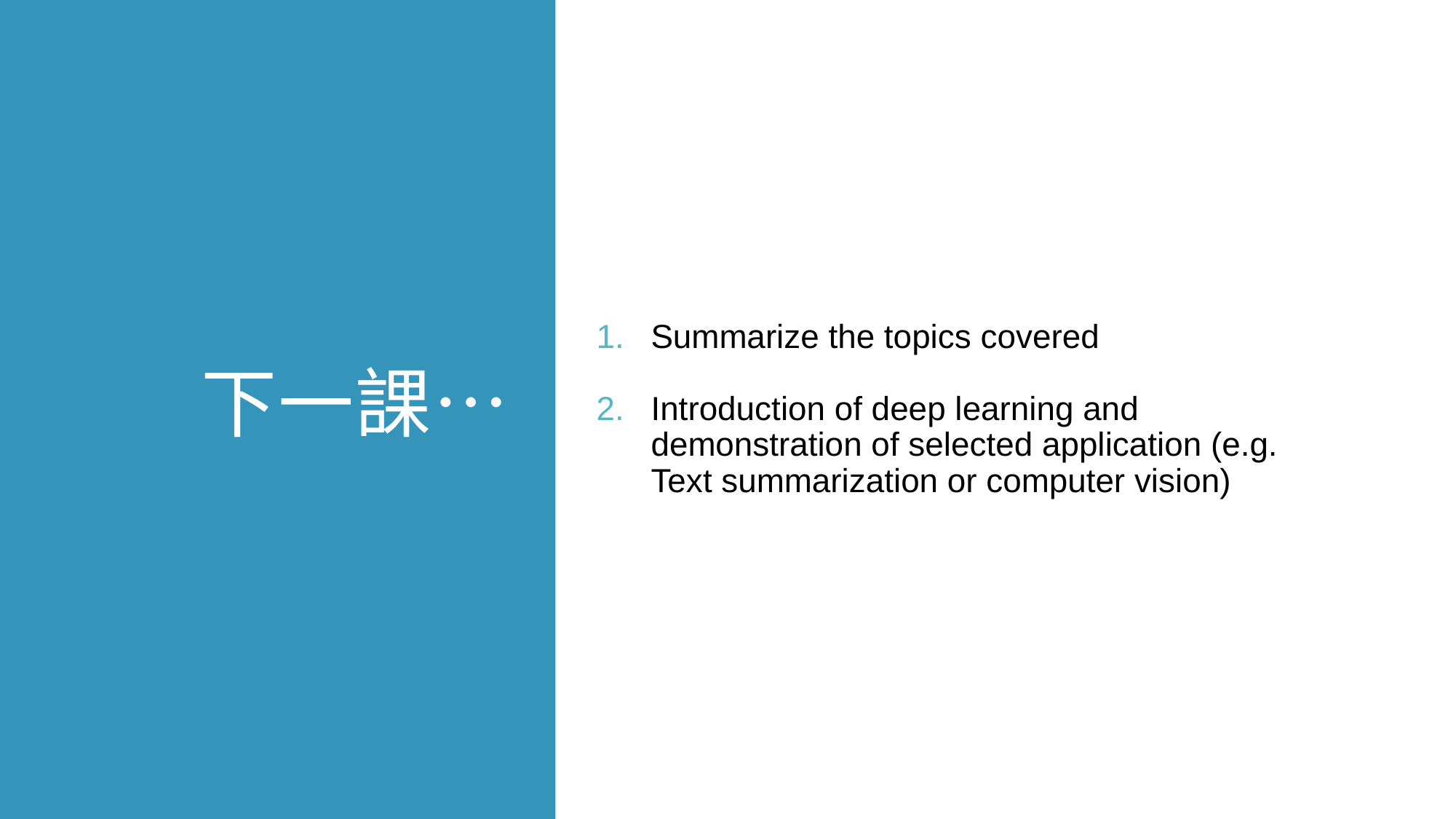

# 下一課…
Summarize the topics covered
Introduction of deep learning and demonstration of selected application (e.g. Text summarization or computer vision)